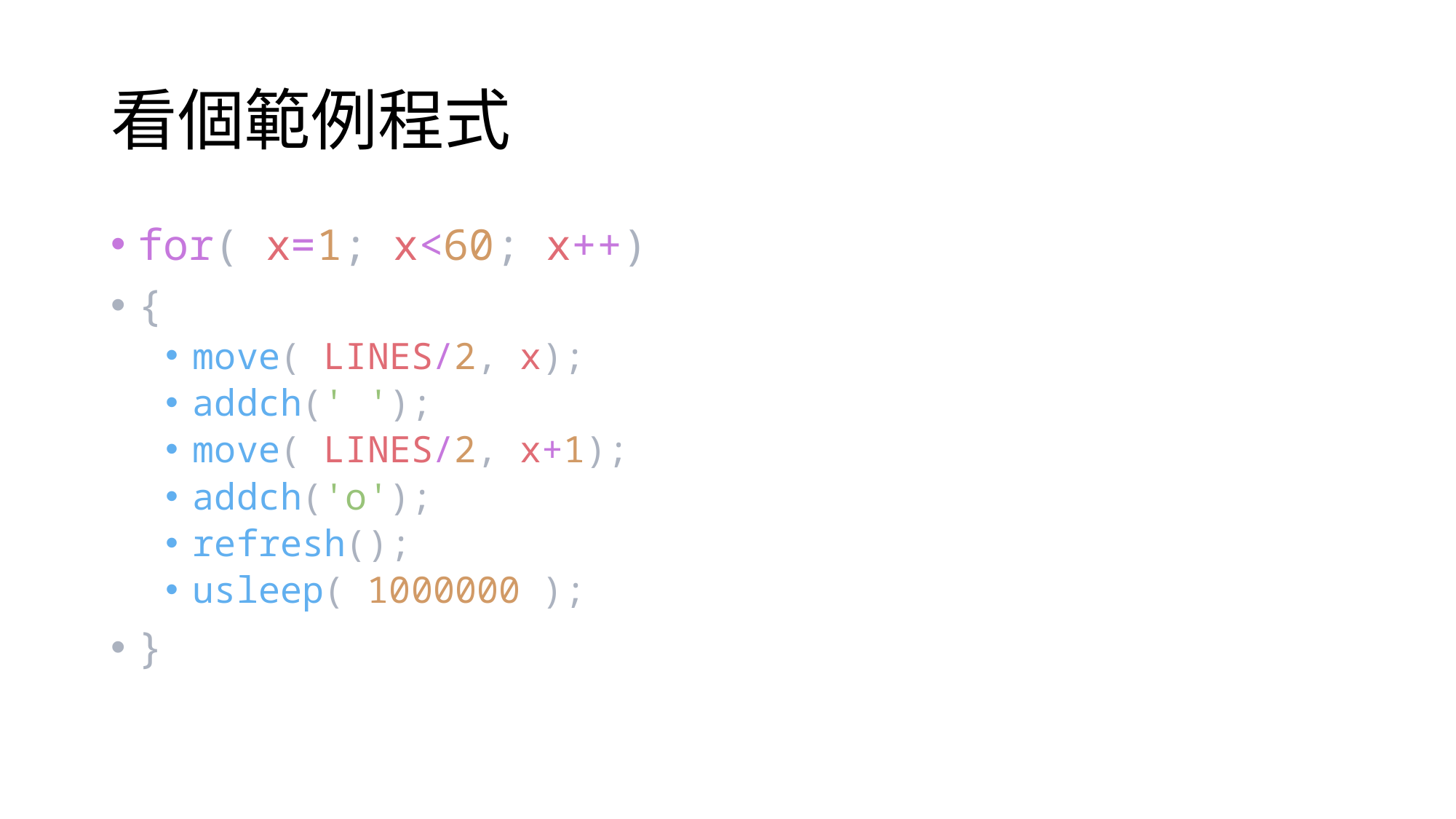

# 看個範例程式
for( x=1; x<60; x++)
{
move( LINES/2, x);
addch(' ');
move( LINES/2, x+1);
addch('o');
refresh();
usleep( 1000000 );
}